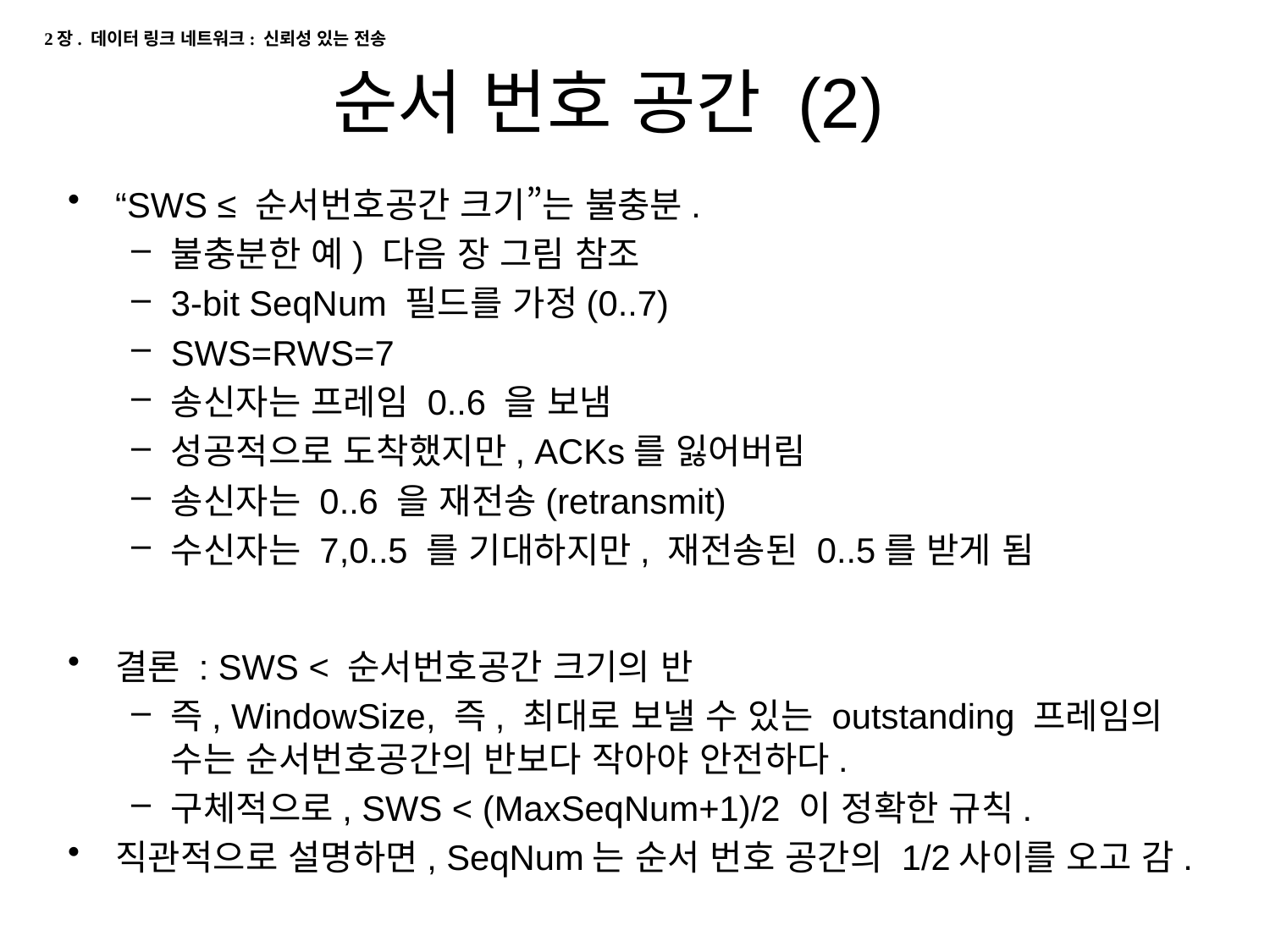

2장. 데이터 링크 네트워크: 신뢰성 있는 전송
# 순서 번호 공간 (2)
“SWS ≤ 순서번호공간 크기”는 불충분.
불충분한 예) 다음 장 그림 참조
3-bit SeqNum 필드를 가정(0..7)
SWS=RWS=7
송신자는 프레임 0..6 을 보냄
성공적으로 도착했지만, ACKs를 잃어버림
송신자는 0..6 을 재전송(retransmit)
수신자는 7,0..5 를 기대하지만, 재전송된 0..5를 받게 됨

결론 : SWS < 순서번호공간 크기의 반
즉, WindowSize, 즉, 최대로 보낼 수 있는 outstanding 프레임의 수는 순서번호공간의 반보다 작아야 안전하다.
구체적으로, SWS < (MaxSeqNum+1)/2 이 정확한 규칙.
직관적으로 설명하면, SeqNum는 순서 번호 공간의 1/2사이를 오고 감.